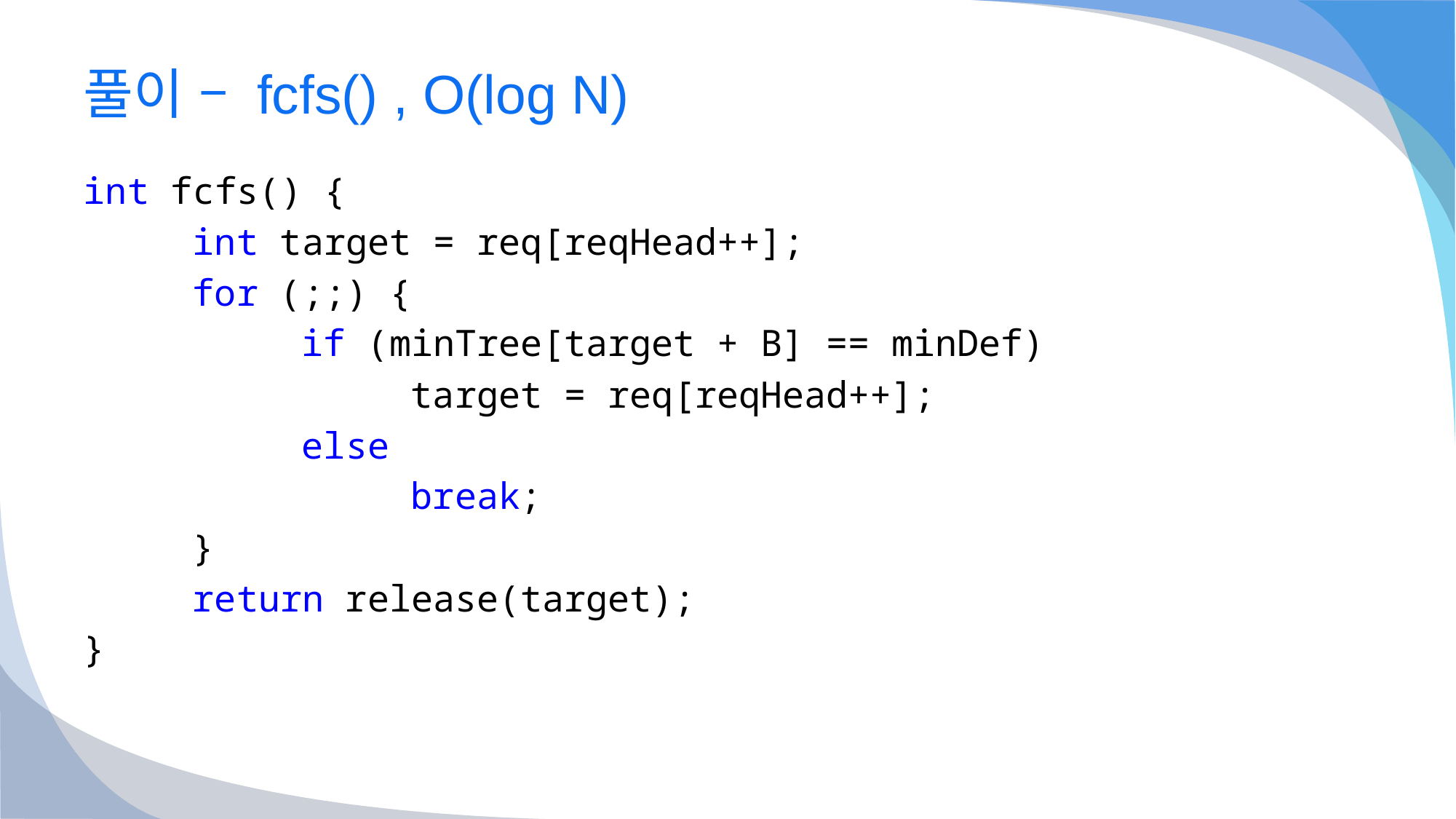

# 풀이 – fcfs() , O(log N)
int fcfs() {
	int target = req[reqHead++];
	for (;;) {
		if (minTree[target + B] == minDef)
			target = req[reqHead++];
		else
			break;
	}
	return release(target);
}